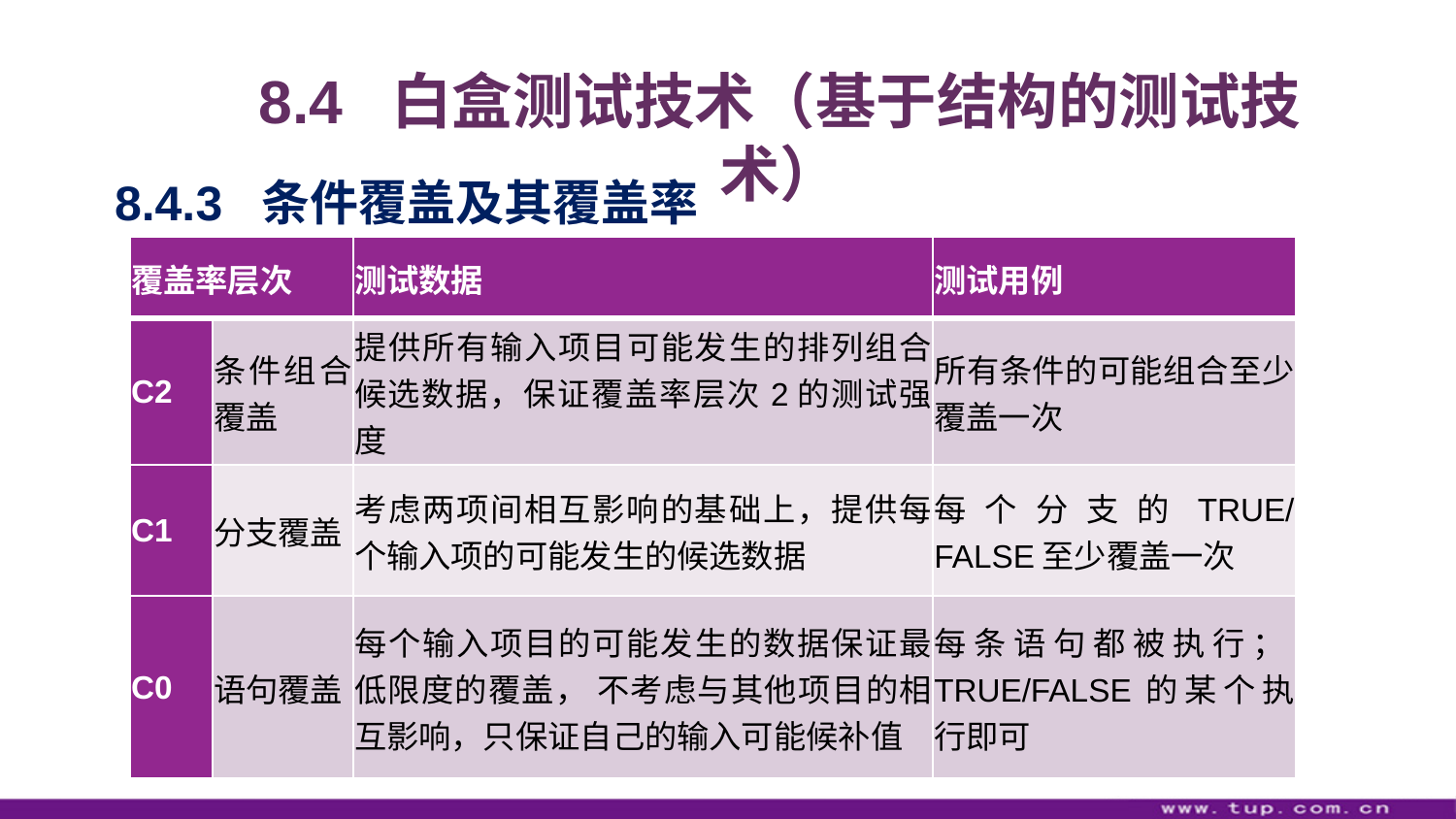

8.4  白盒测试技术（基于结构的测试技术）

8.4.3  条件覆盖及其覆盖率
| 覆盖率层次 |  | 测试数据 | 测试用例 |
| --- | --- | --- | --- |
| C2 | 条件组合覆盖 | 提供所有输入项目可能发生的排列组合候选数据，保证覆盖率层次2的测试强度 | 所有条件的可能组合至少覆盖一次 |
| C1 | 分支覆盖 | 考虑两项间相互影响的基础上，提供每个输入项的可能发生的候选数据 | 每个分支的TRUE/FALSE至少覆盖一次 |
| C0 | 语句覆盖 | 每个输入项目的可能发生的数据保证最低限度的覆盖， 不考虑与其他项目的相互影响，只保证自己的输入可能候补值 | 每条语句都被执行；TRUE/FALSE的某个执行即可 |